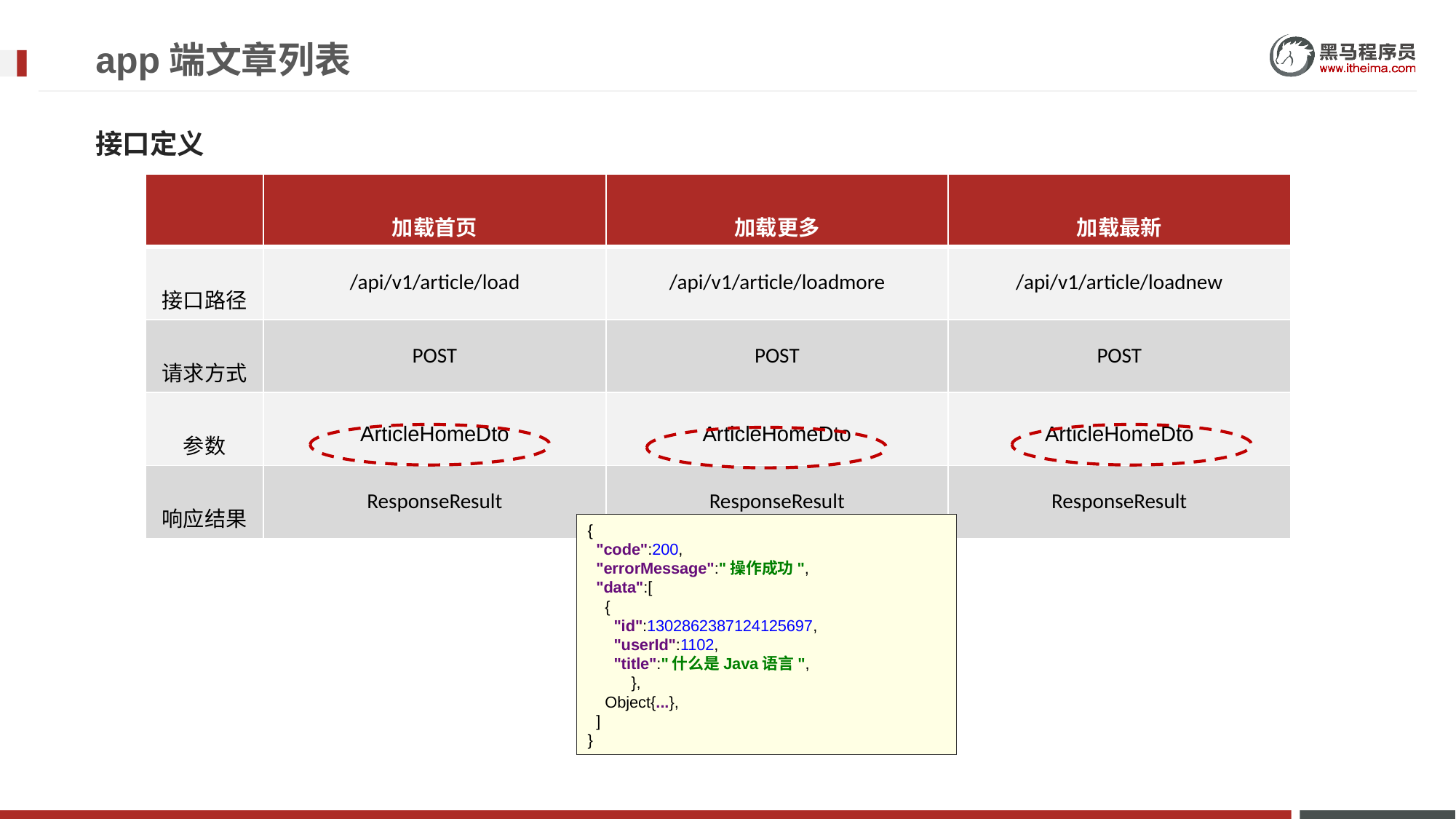

# app端文章列表
接口定义
|  | 加载首页 | 加载更多 | 加载最新 |
| --- | --- | --- | --- |
| 接口路径 | /api/v1/article/load | /api/v1/article/loadmore | /api/v1/article/loadnew |
| 请求方式 | POST | POST | POST |
| 参数 | ArticleHomeDto | ArticleHomeDto | ArticleHomeDto |
| 响应结果 | ResponseResult | ResponseResult | ResponseResult |

{
  "code":200,
  "errorMessage":"操作成功",
  "data":[
    {
      "id":1302862387124125697,
      "userId":1102,
      "title":"什么是Java语言",
          },
    Object{...},
  ]
}